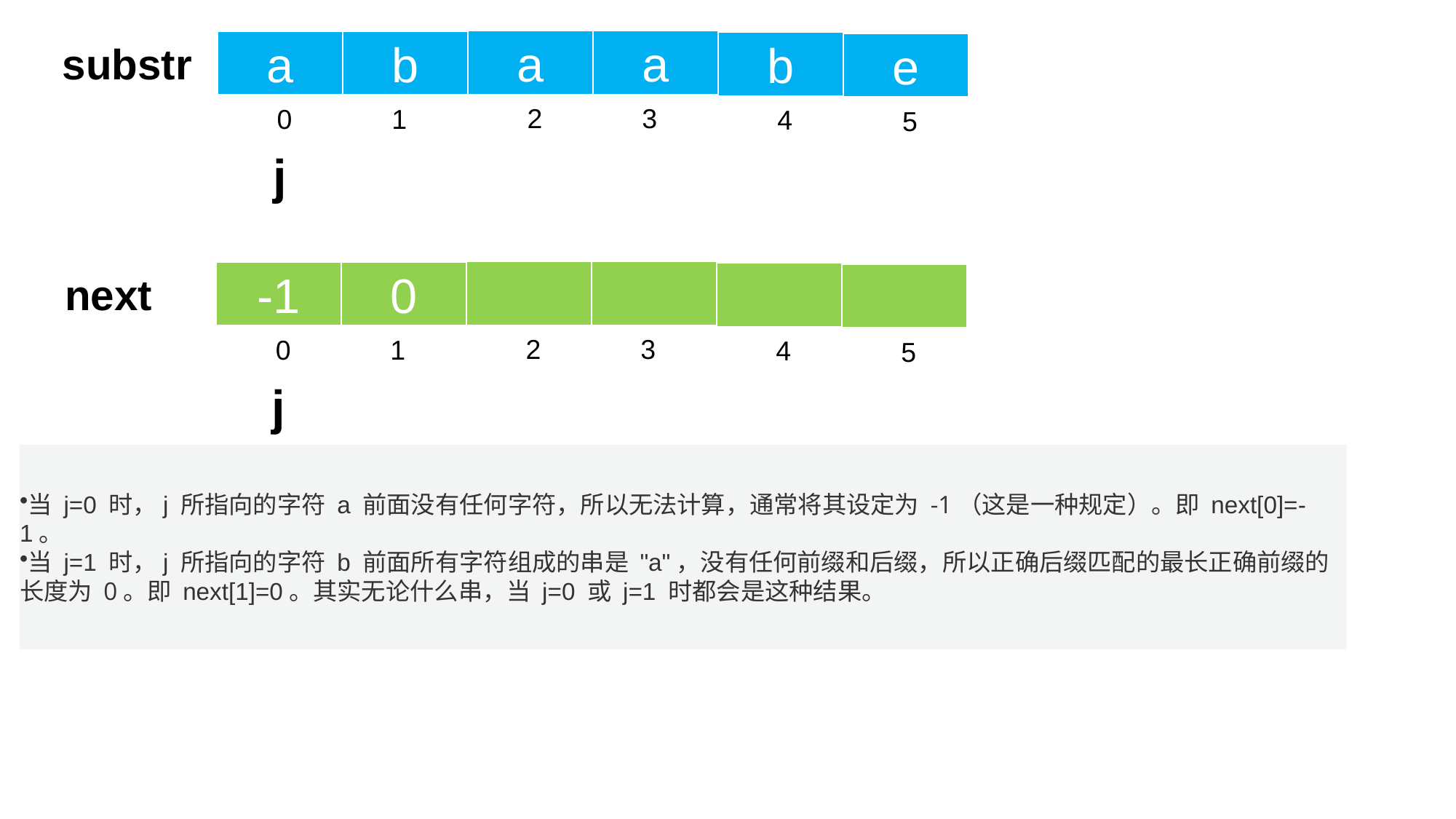

a
a
a
b
substr
b
e

2
3
0
1
4
5
j

-1
0
next

2
3
0
1
4
5
j

当 j=0 时，j 所指向的字符 a 前面没有任何字符，所以无法计算，通常将其设定为 -1（这是一种规定）。即 next[0]=-1。
当 j=1 时，j 所指向的字符 b 前面所有字符组成的串是 "a"，没有任何前缀和后缀，所以正确后缀匹配的最长正确前缀的长度为 0。即 next[1]=0。其实无论什么串，当 j=0 或 j=1 时都会是这种结果。